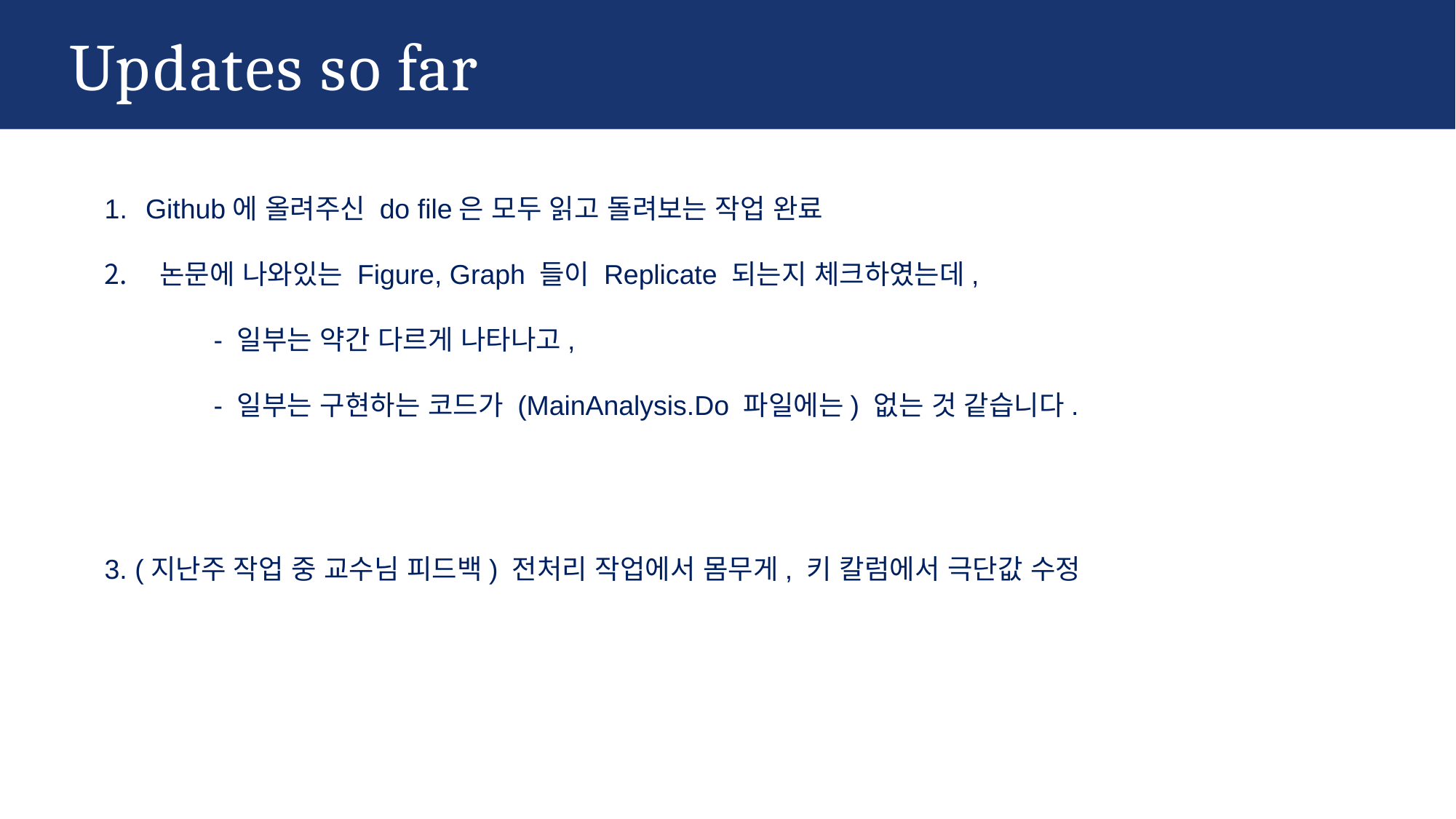

Updates so far
Github에 올려주신 do file은 모두 읽고 돌려보는 작업 완료

 논문에 나와있는 Figure, Graph 들이 Replicate 되는지 체크하였는데,

	- 일부는 약간 다르게 나타나고,

	- 일부는 구현하는 코드가 (MainAnalysis.Do 파일에는) 없는 것 같습니다.

3. (지난주 작업 중 교수님 피드백) 전처리 작업에서 몸무게, 키 칼럼에서 극단값 수정